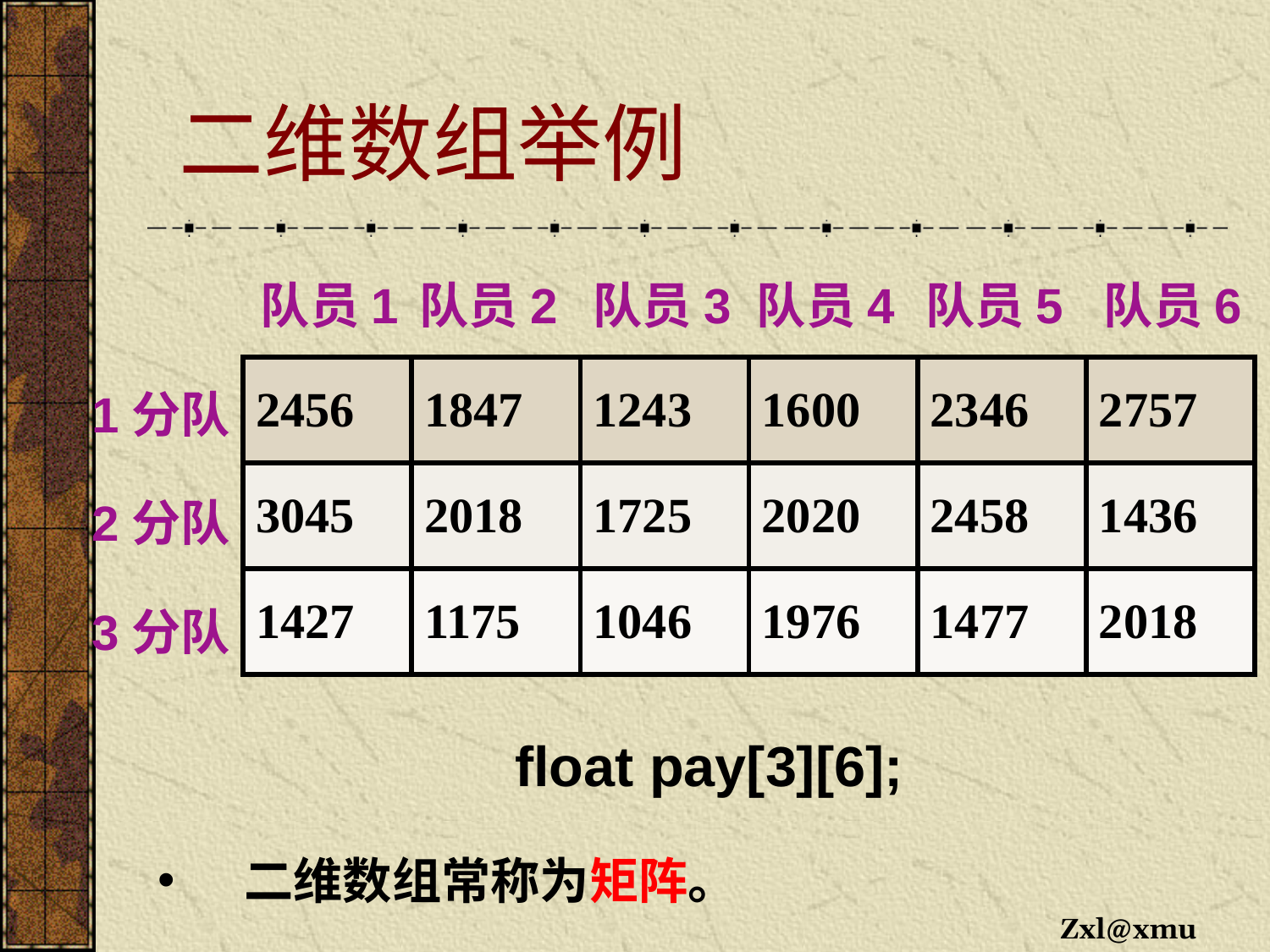

# 二维数组举例
队员1
队员2
队员3
队员4
队员5
队员6
| 2456 | 1847 | 1243 | 1600 | 2346 | 2757 |
| --- | --- | --- | --- | --- | --- |
| 3045 | 2018 | 1725 | 2020 | 2458 | 1436 |
| 1427 | 1175 | 1046 | 1976 | 1477 | 2018 |
1分队
2分队
3分队
float pay[3][6];
 二维数组常称为矩阵。